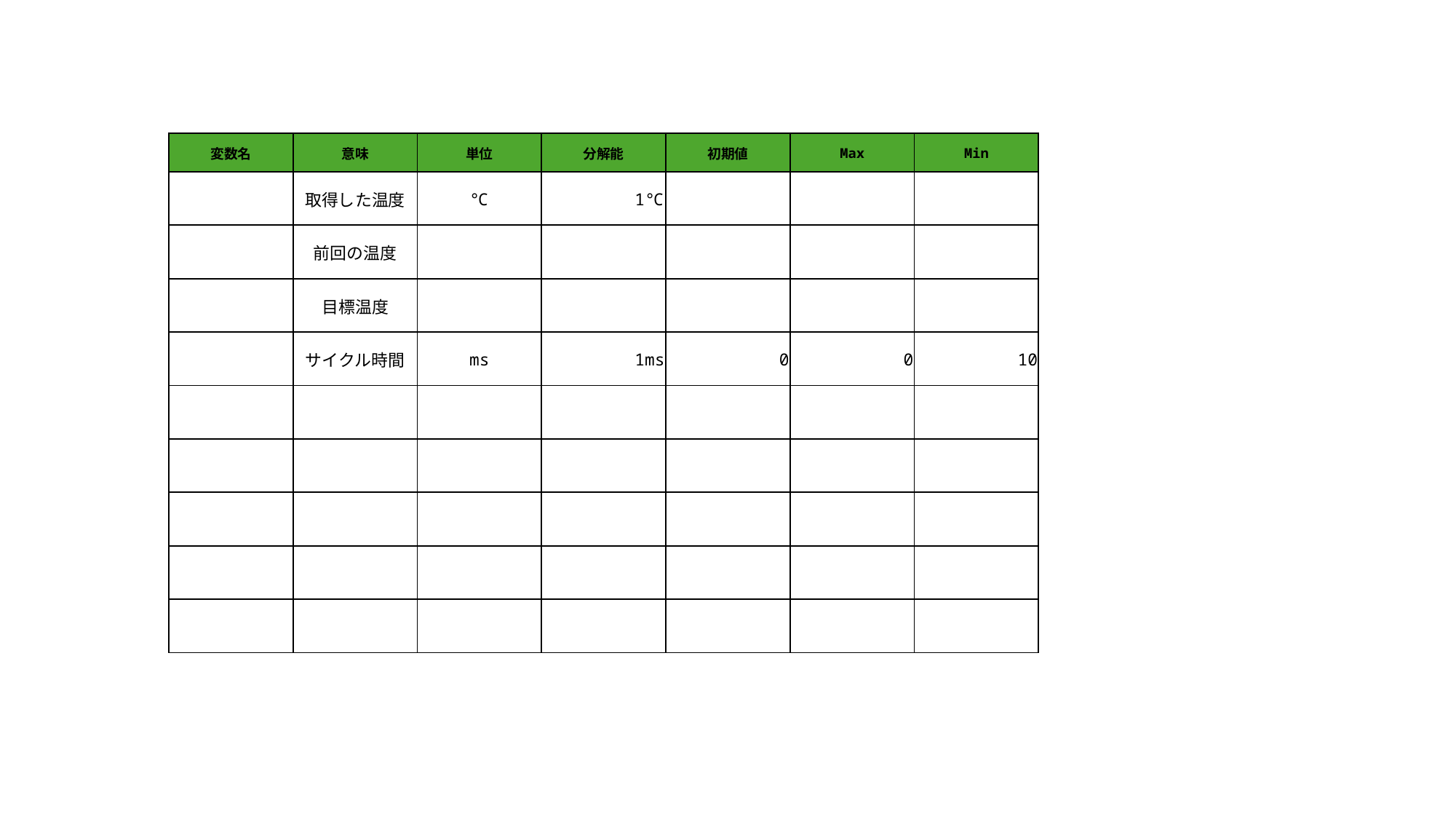

#
| 変数名 | 意味 | 単位 | 分解能 | 初期値 | Max | Min |
| --- | --- | --- | --- | --- | --- | --- |
|  | 取得した温度 | ℃ | 1℃ |  |  |  |
|  | 前回の温度 |  |  |  |  |  |
|  | 目標温度 |  |  |  |  |  |
|  | サイクル時間 | ms | 1ms | 0 | 0 | 10 |
|  |  |  |  |  |  |  |
|  |  |  |  |  |  |  |
|  |  |  |  |  |  |  |
|  |  |  |  |  |  |  |
|  |  |  |  |  |  |  |